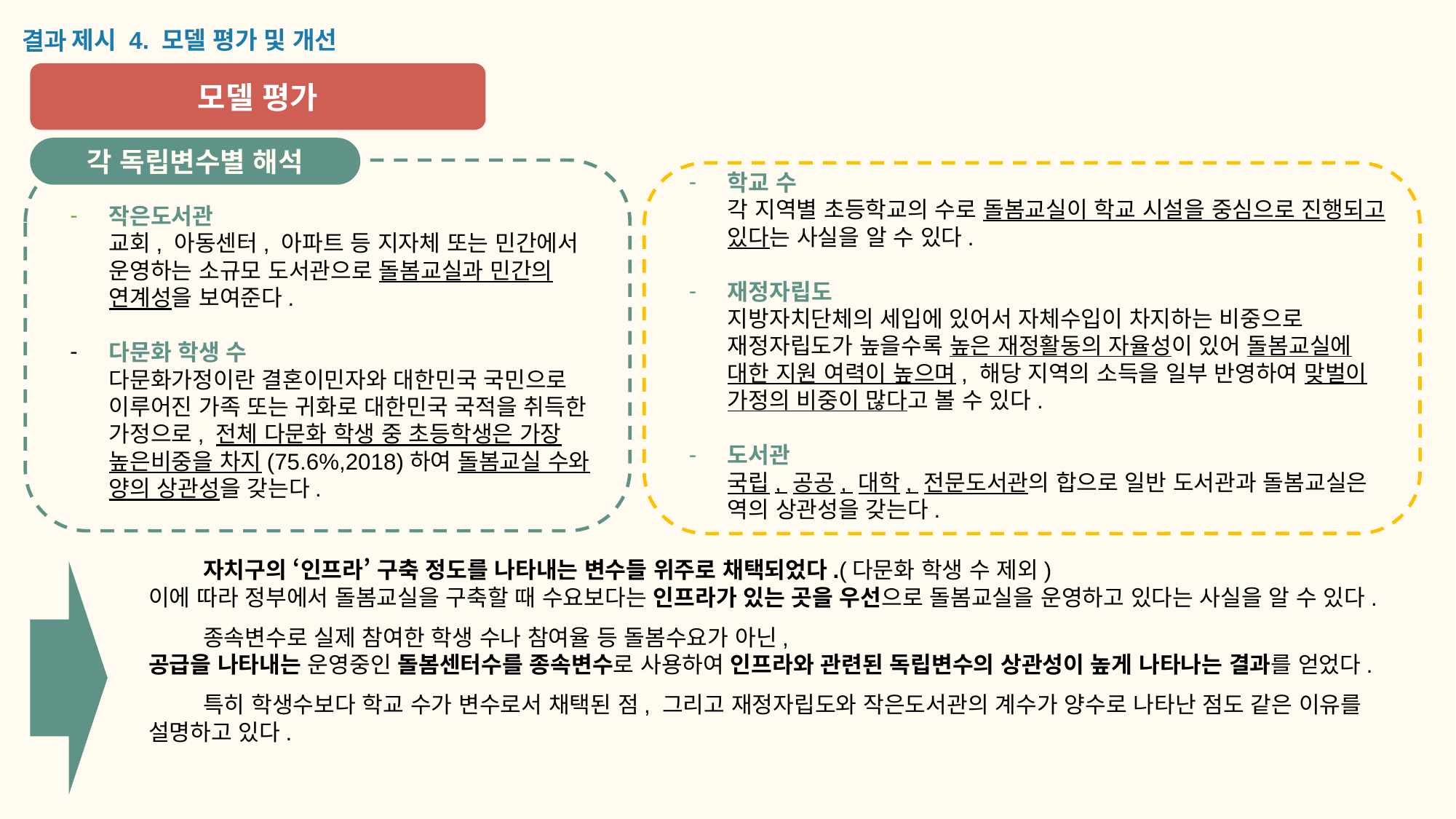

결과 제시 4. 모델 평가 및 개선
우리 그때 도서관 계수는 음수로 나왔는데 작은도서관은 양수로 나온 이유를 뭐라고 얘기했었죠…??? 기억이 안나네요ㅠㅠ

생각해보니 결론은 못내렸는데,
도서관 계수는 이야기를 못했고
작은도서관은 재정자립도가 높은 걸로 같이 이야기할 수 있는 거 아닌가
했었어요!!
이에 대해서 결론이 명확하게 나오지는 않았던 것 같네욤 ㅜㅜ
모델 평가
각 독립변수별 해석

작은도서관
교회, 아동센터, 아파트 등 지자체 또는 민간에서 운영하는 소규모 도서관으로 돌봄교실과 민간의 연계성을 보여준다.

다문화 학생 수
다문화가정이란 결혼이민자와 대한민국 국민으로 이루어진 가족 또는 귀화로 대한민국 국적을 취득한 가정으로, 전체 다문화 학생 중 초등학생은 가장 높은비중을 차지(75.6%,2018)하여 돌봄교실 수와 양의 상관성을 갖는다.

학교 수
각 지역별 초등학교의 수로 돌봄교실이 학교 시설을 중심으로 진행되고 있다는 사실을 알 수 있다.

재정자립도
지방자치단체의 세입에 있어서 자체수입이 차지하는 비중으로
재정자립도가 높을수록 높은 재정활동의 자율성이 있어 돌봄교실에 대한 지원 여력이 높으며, 해당 지역의 소득을 일부 반영하여 맞벌이 가정의 비중이 많다고 볼 수 있다.

도서관
국립, 공공, 대학, 전문도서관의 합으로 일반 도서관과 돌봄교실은 역의 상관성을 갖는다.

자치구의 ‘인프라’ 구축 정도를 나타내는 변수들 위주로 채택되었다.(다문화 학생 수 제외)
이에 따라 정부에서 돌봄교실을 구축할 때 수요보다는 인프라가 있는 곳을 우선으로 돌봄교실을 운영하고 있다는 사실을 알 수 있다.

종속변수로 실제 참여한 학생 수나 참여율 등 돌봄수요가 아닌,
공급을 나타내는 운영중인 돌봄센터수를 종속변수로 사용하여 인프라와 관련된 독립변수의 상관성이 높게 나타나는 결과를 얻었다.

특히 학생수보다 학교 수가 변수로서 채택된 점, 그리고 재정자립도와 작은도서관의 계수가 양수로 나타난 점도 같은 이유를 설명하고 있다.